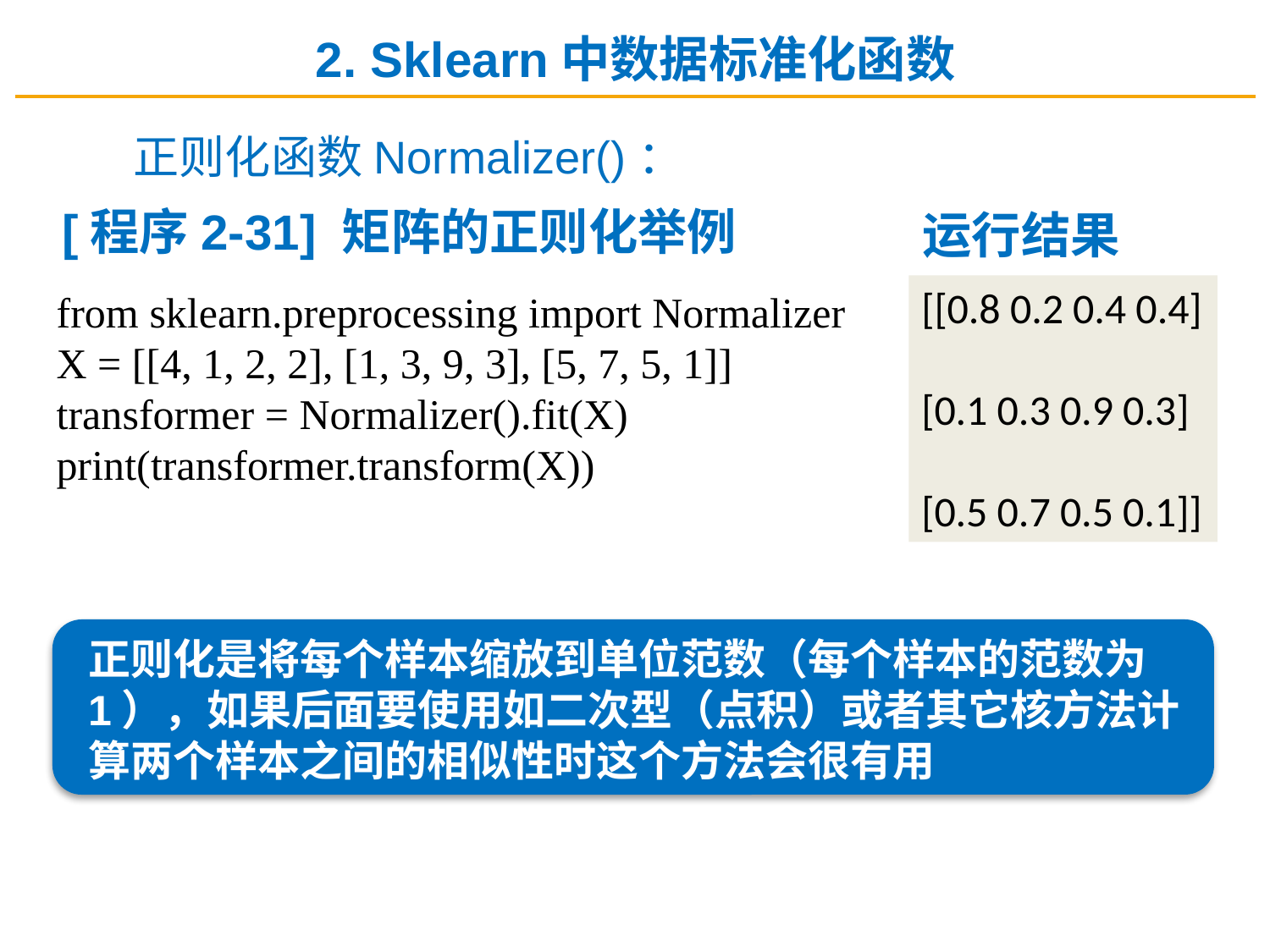

2. Sklearn中数据标准化函数
正则化函数Normalizer()：
[程序2-31] 矩阵的正则化举例
运行结果
[[0.8 0.2 0.4 0.4]		 [0.1 0.3 0.9 0.3]		 [0.5 0.7 0.5 0.1]]
from sklearn.preprocessing import Normalizer
X = [[4, 1, 2, 2], [1, 3, 9, 3], [5, 7, 5, 1]]
transformer = Normalizer().fit(X)
print(transformer.transform(X))

正则化是将每个样本缩放到单位范数（每个样本的范数为1），如果后面要使用如二次型（点积）或者其它核方法计算两个样本之间的相似性时这个方法会很有用